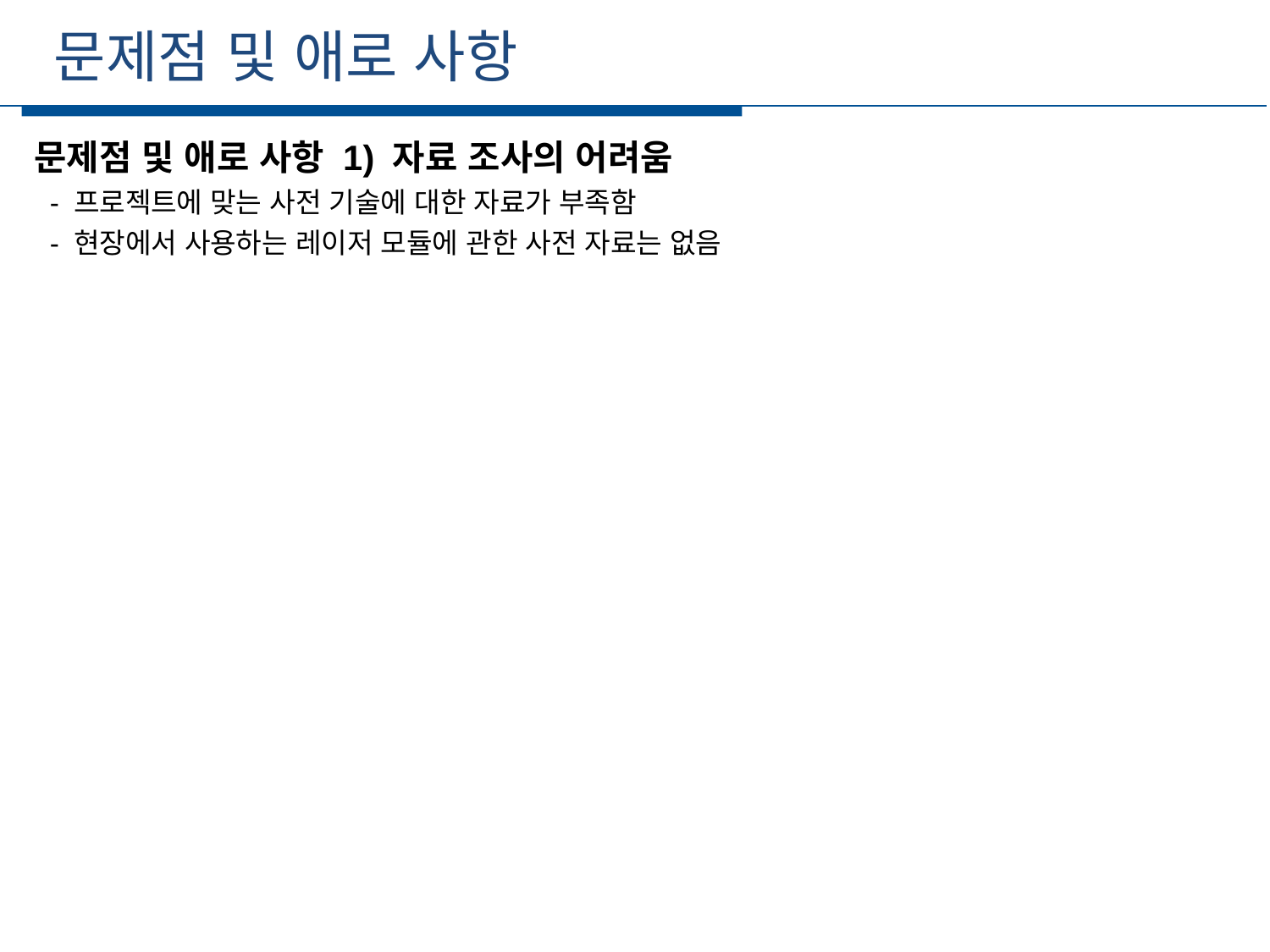

문제점 및 애로 사항
세부일정

문제점 및 애로 사항 1) 자료 조사의 어려움
  - 프로젝트에 맞는 사전 기술에 대한 자료가 부족함
  - 현장에서 사용하는 레이저 모듈에 관한 사전 자료는 없음